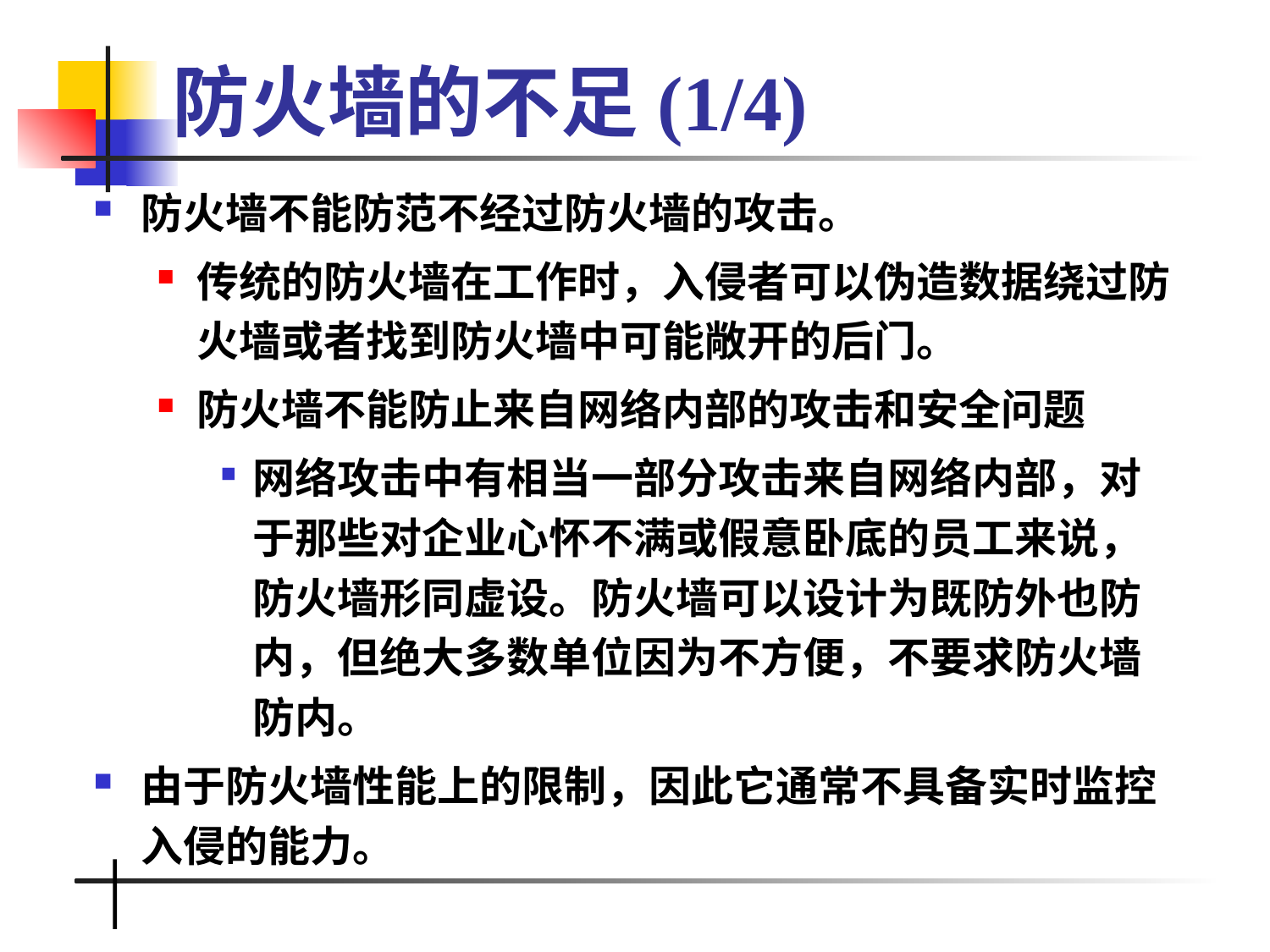

# 防火墙的不足(1/4)
防火墙不能防范不经过防火墙的攻击。
传统的防火墙在工作时，入侵者可以伪造数据绕过防火墙或者找到防火墙中可能敞开的后门。
防火墙不能防止来自网络内部的攻击和安全问题
网络攻击中有相当一部分攻击来自网络内部，对于那些对企业心怀不满或假意卧底的员工来说，防火墙形同虚设。防火墙可以设计为既防外也防内，但绝大多数单位因为不方便，不要求防火墙防内。
由于防火墙性能上的限制，因此它通常不具备实时监控入侵的能力。